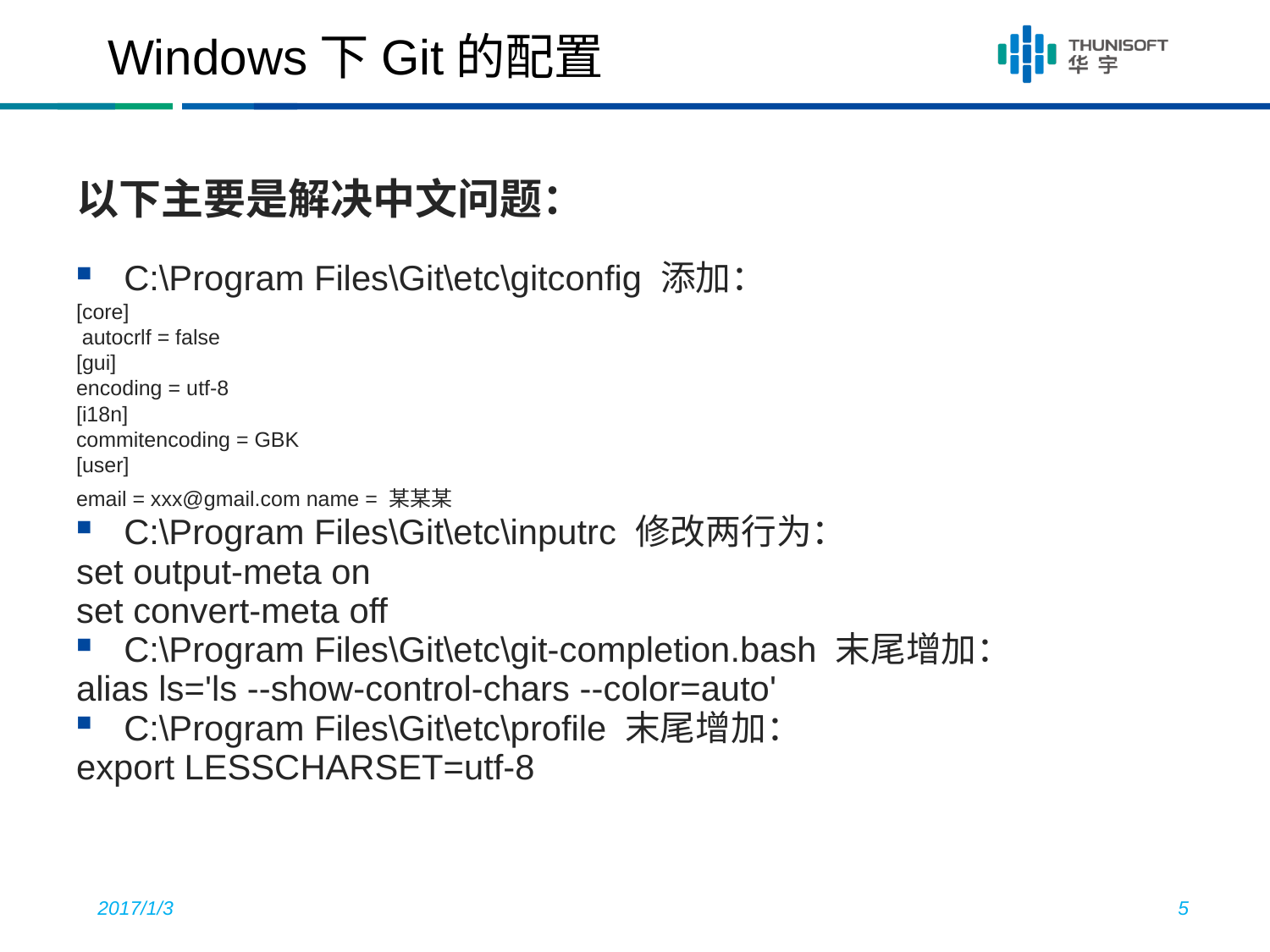

# Windows下Git的配置
以下主要是解决中文问题：

C:\Program Files\Git\etc\gitconfig 添加：
[core]
 autocrlf = false
[gui]
encoding = utf-8
[i18n]
commitencoding = GBK
[user]
email = xxx@gmail.com name = 某某某
C:\Program Files\Git\etc\inputrc 修改两行为：
set output-meta on
set convert-meta off
C:\Program Files\Git\etc\git-completion.bash 末尾增加：
alias ls='ls --show-control-chars --color=auto'
C:\Program Files\Git\etc\profile 末尾增加：
export LESSCHARSET=utf-8
2017/1/3
5